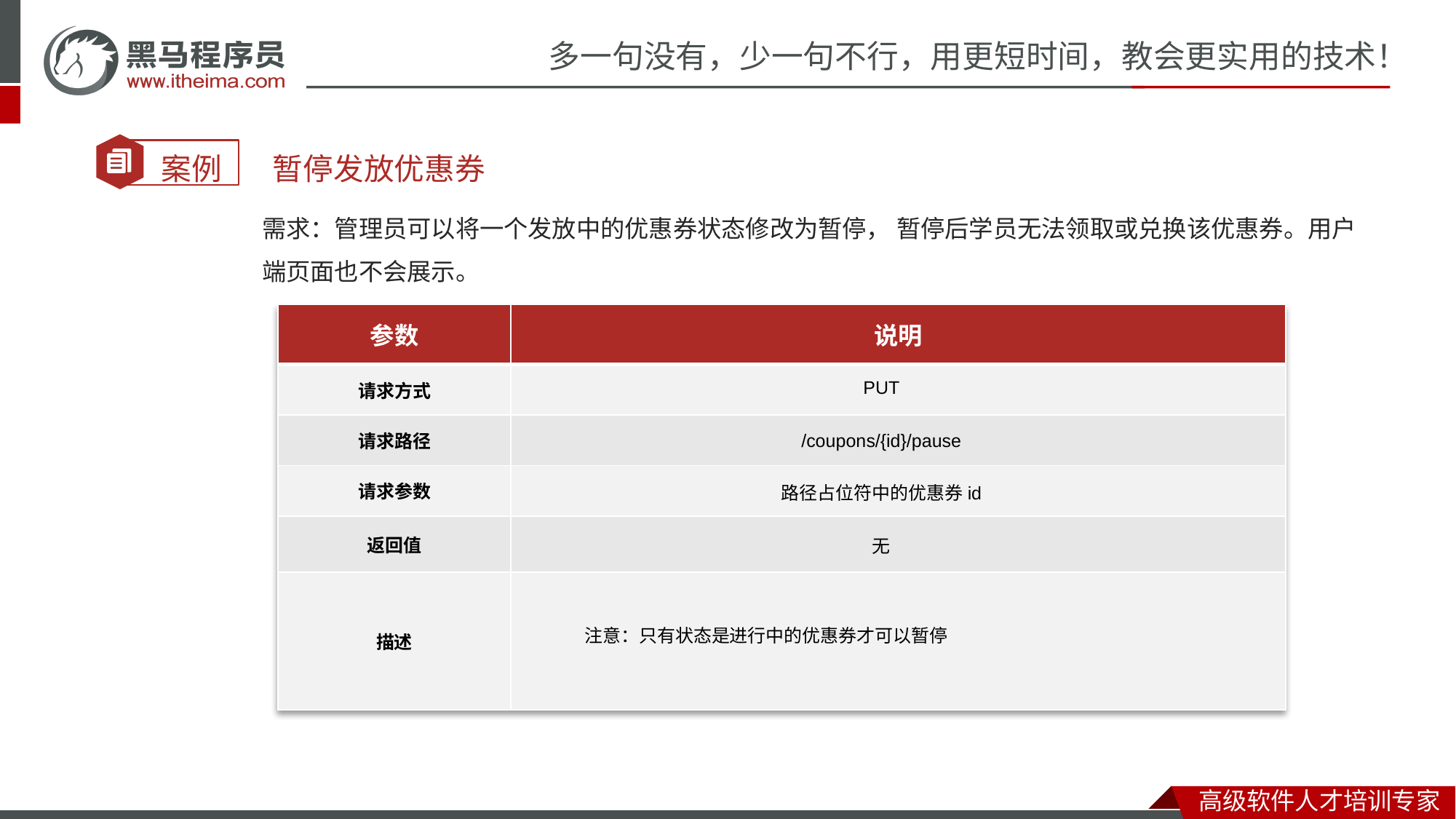

暂停发放优惠券
需求：管理员可以将一个发放中的优惠券状态修改为暂停， 暂停后学员无法领取或兑换该优惠券。用户端页面也不会展示。
| 参数 | 说明 |
| --- | --- |
| 请求方式 |  |
| 请求路径 |  |
| 请求参数 |  |
| 返回值 |  |
| 描述 |  |
PUT
/coupons/{id}/pause
路径占位符中的优惠券id
无
注意：只有状态是进行中的优惠券才可以暂停